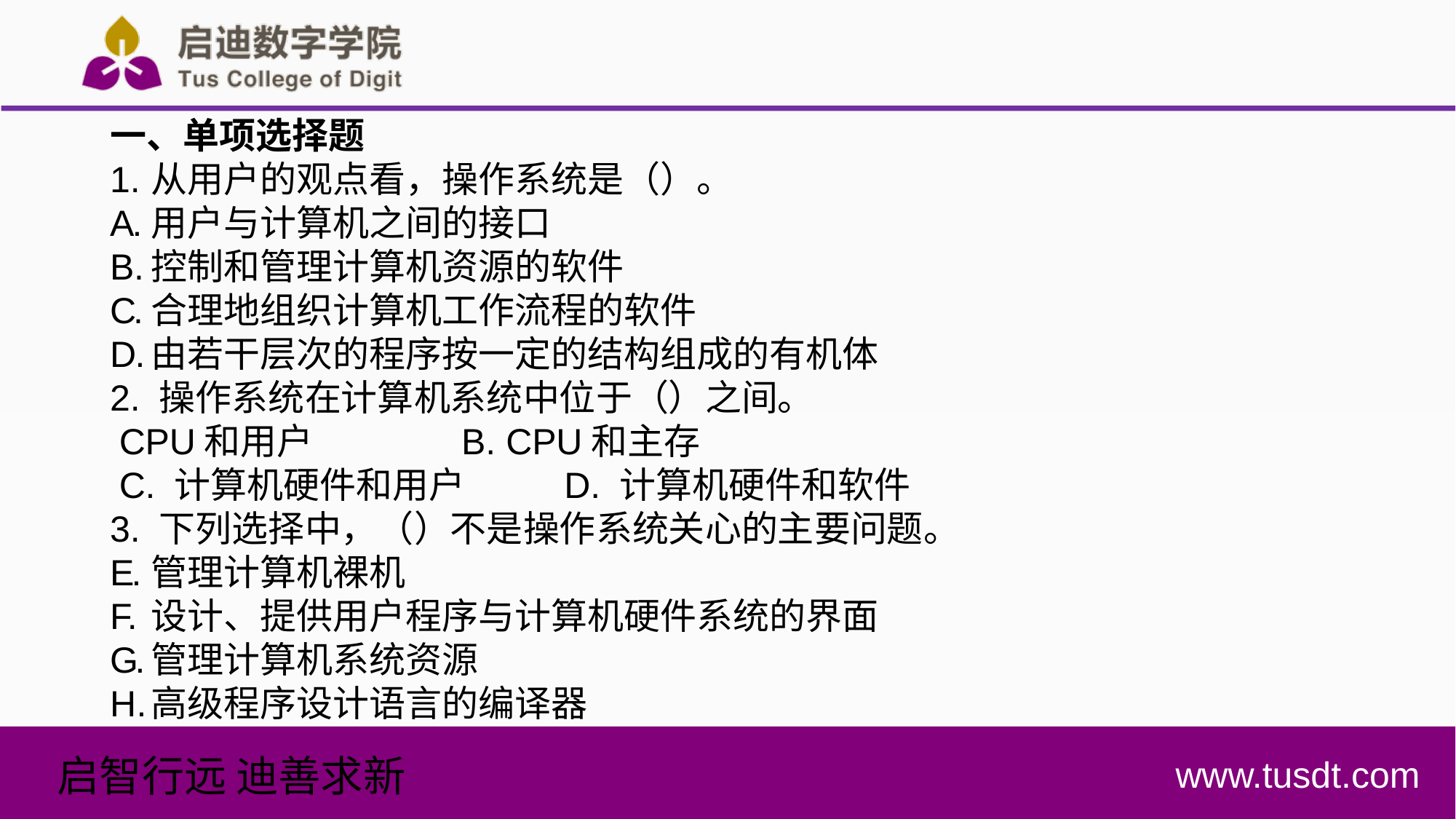

一、单项选择题
从用户的观点看，操作系统是（）。
用户与计算机之间的接口
控制和管理计算机资源的软件
合理地组织计算机工作流程的软件
由若干层次的程序按一定的结构组成的有机体
2. 操作系统在计算机系统中位于（）之间。
CPU和用户                 B. CPU和主存
C. 计算机硬件和用户           D. 计算机硬件和软件
3. 下列选择中，（）不是操作系统关心的主要问题。
管理计算机裸机
设计、提供用户程序与计算机硬件系统的界面
管理计算机系统资源
高级程序设计语言的编译器